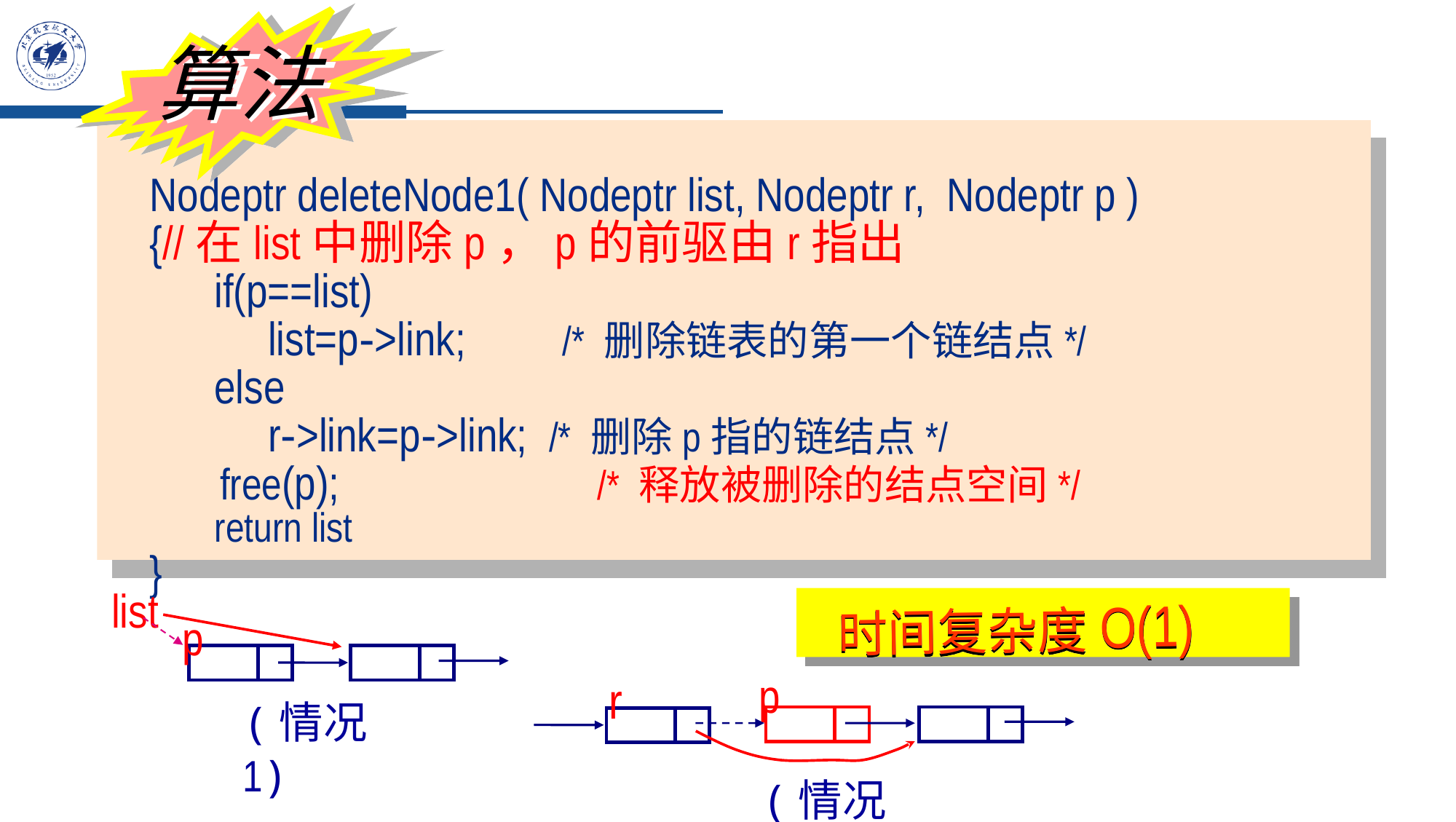

算法

Nodeptr deleteNode1( Nodeptr list, Nodeptr r,  Nodeptr p )
{//在list中删除p，p的前驱由r指出
      if(p==list)
           list=p->link;         /* 删除链表的第一个链结点*/
      else
           r->link=p->link;  /* 删除p指的链结点*/
       free(p);                        /* 释放被删除的结点空间*/
       return list
}

list
p

…

(情况1)
时间复杂度O(1)

p
r
…
…

(情况2)